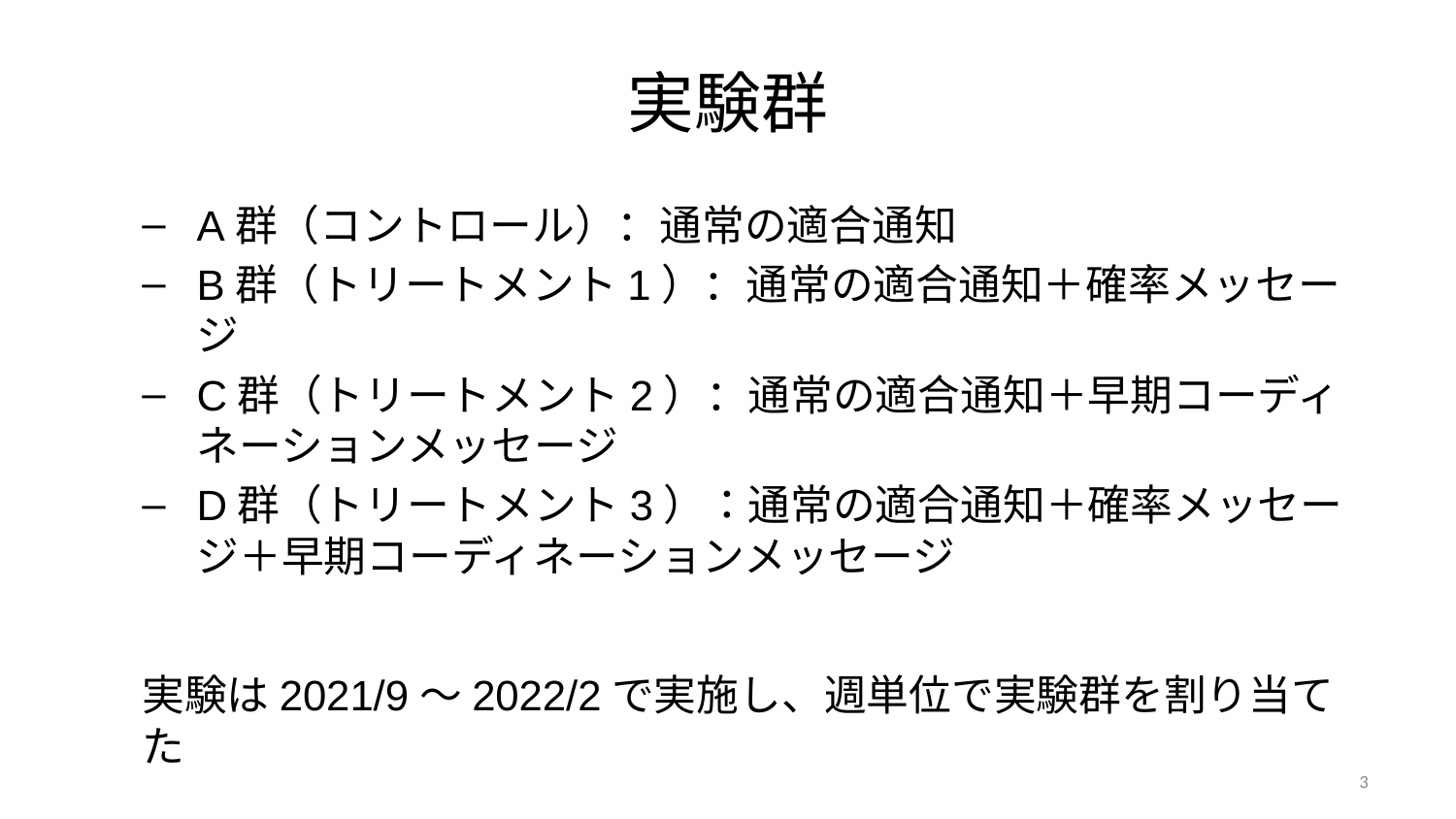

# 実験群
A群（コントロール）：通常の適合通知
B群（トリートメント1）：通常の適合通知＋確率メッセージ
C群（トリートメント2）：通常の適合通知＋早期コーディネーションメッセージ
D群（トリートメント3）：通常の適合通知＋確率メッセージ＋早期コーディネーションメッセージ

実験は2021/9～2022/2で実施し、週単位で実験群を割り当てた
3